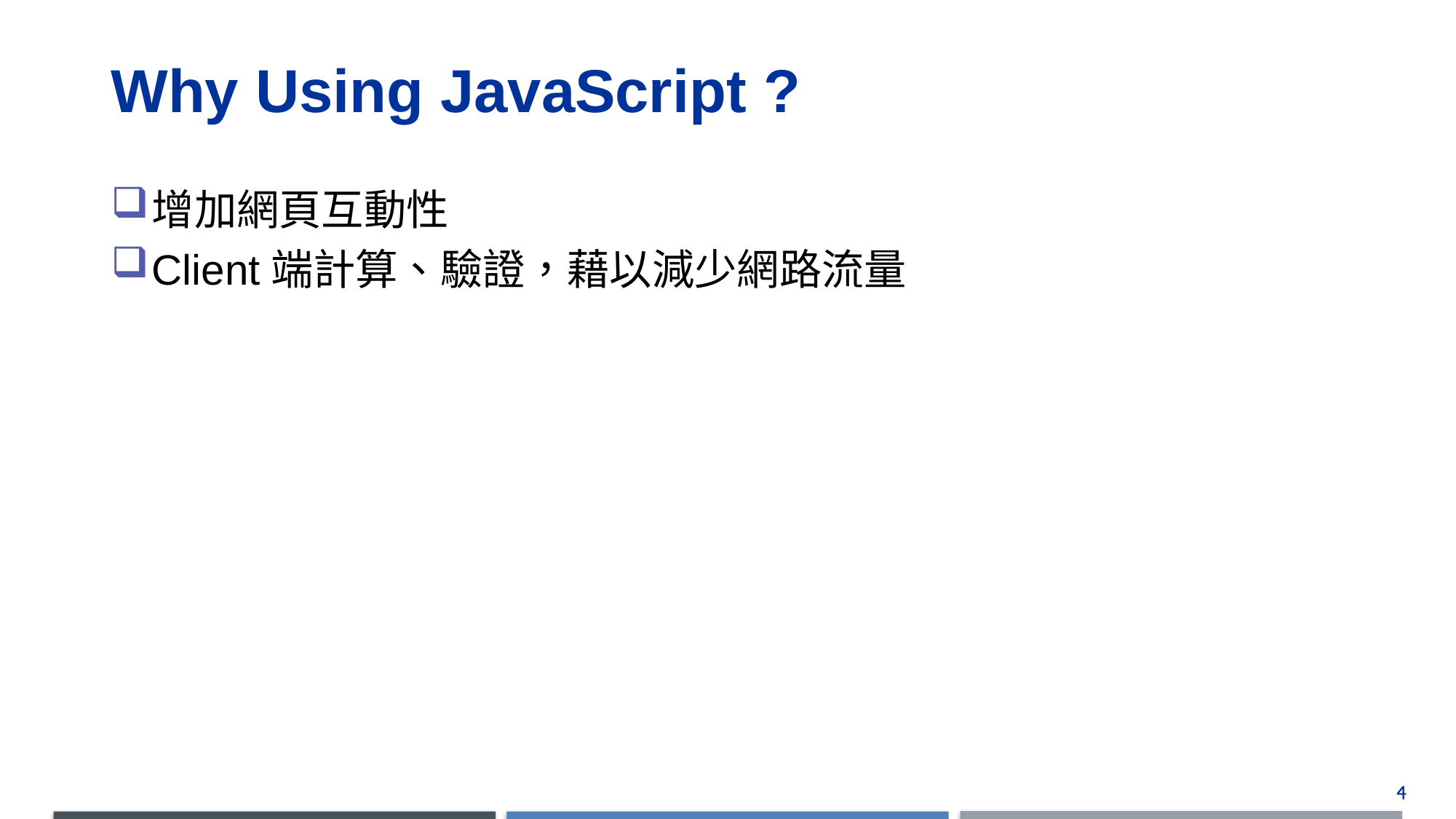

# Why Using JavaScript ?
增加網頁互動性
Client端計算、驗證，藉以減少網路流量